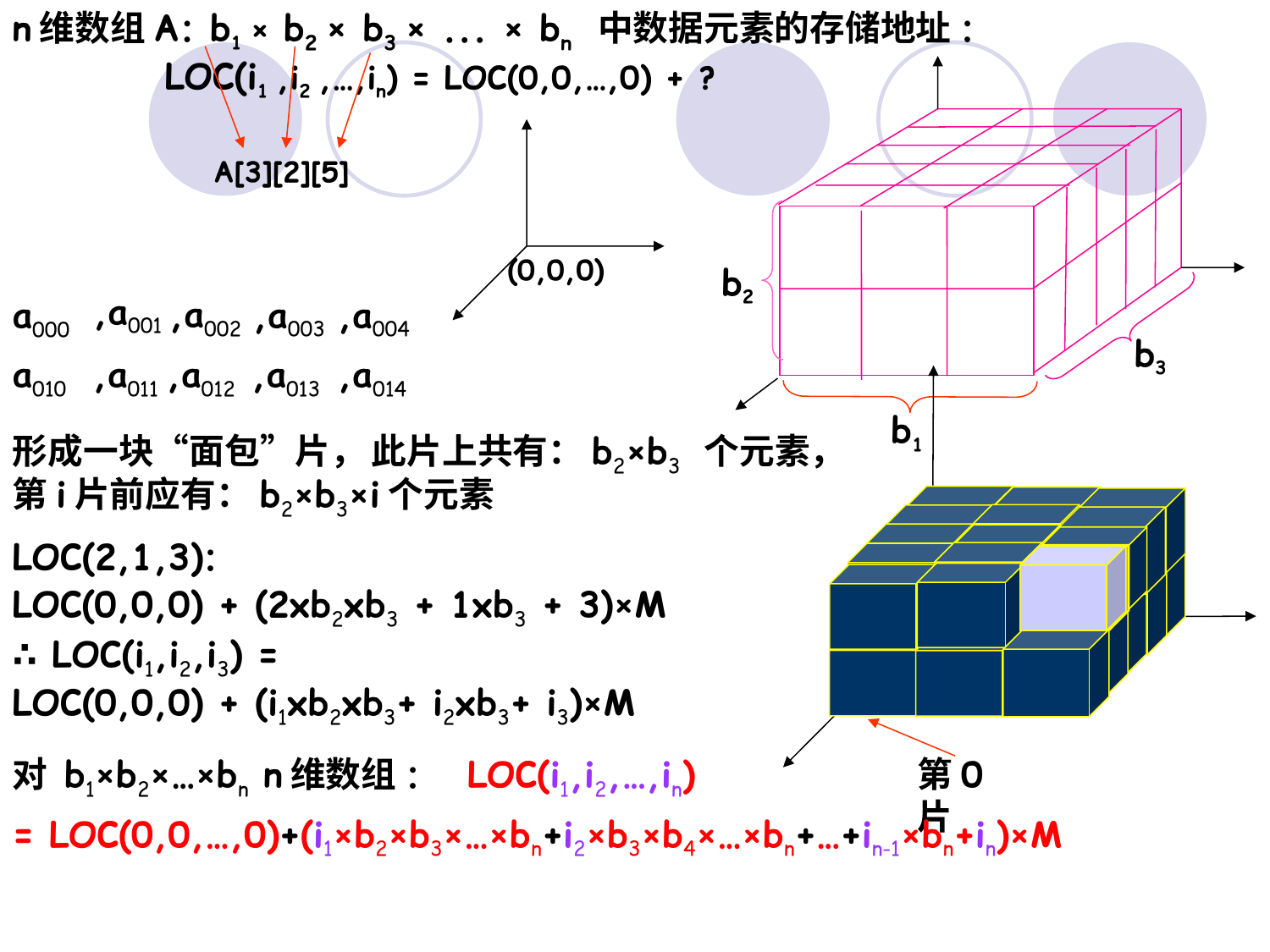

n维数组A: b1 × b2 × b3 × ... × bn  中数据元素的存储地址:
          LOC(i1 ,i2 ,…,in) = LOC(0,0,…,0) + ?

A[3][2][5]

(0,0,0)

b2

,a001
,a002
,a003
,a004
a000
b3
a010
,a011
,a012
,a013
,a014

b1
形成一块“面包”片，
此片上共有：b2×b3 个元素，
第i片前应有：b2×b3×i个元素

LOC(2,1,3):

LOC(0,0,0) + (2xb2xb3 + 1xb3 + 3)×M

∴ LOC(i1,i2,i3) =
LOC(0,0,0) + (i1xb2xb3+ i2xb3+ i3)×M

对 b1×b2×…×bn n维数组:
LOC(i1,i2,…,in)
第0片
= LOC(0,0,…,0)+(i1×b2×b3×…×bn+i2×b3×b4×…×bn+…+in-1×bn+in)×M

10